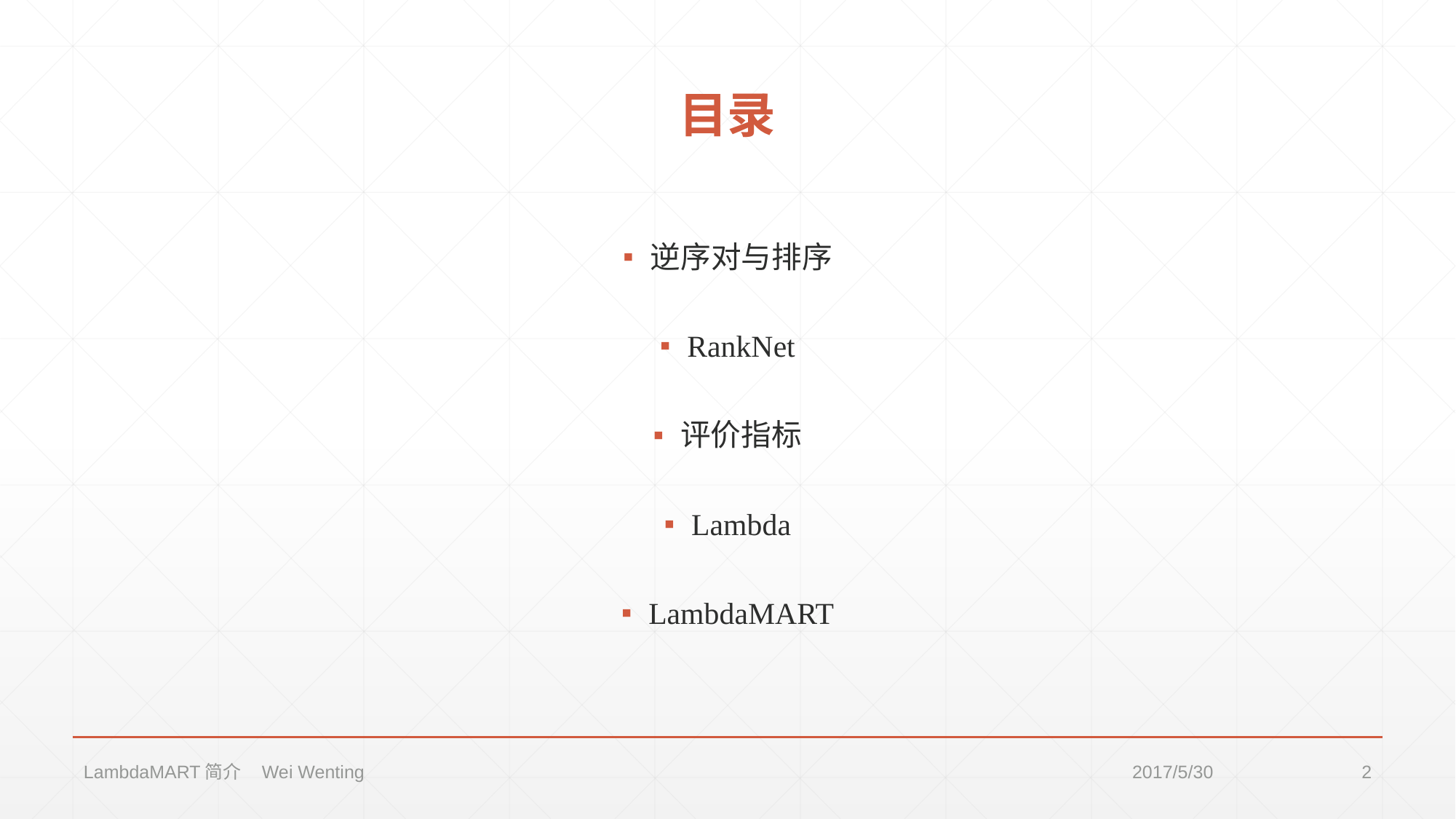

# 目录
逆序对与排序

RankNet

评价指标

Lambda

LambdaMART
LambdaMART简介    Wei Wenting
2017/5/30
2